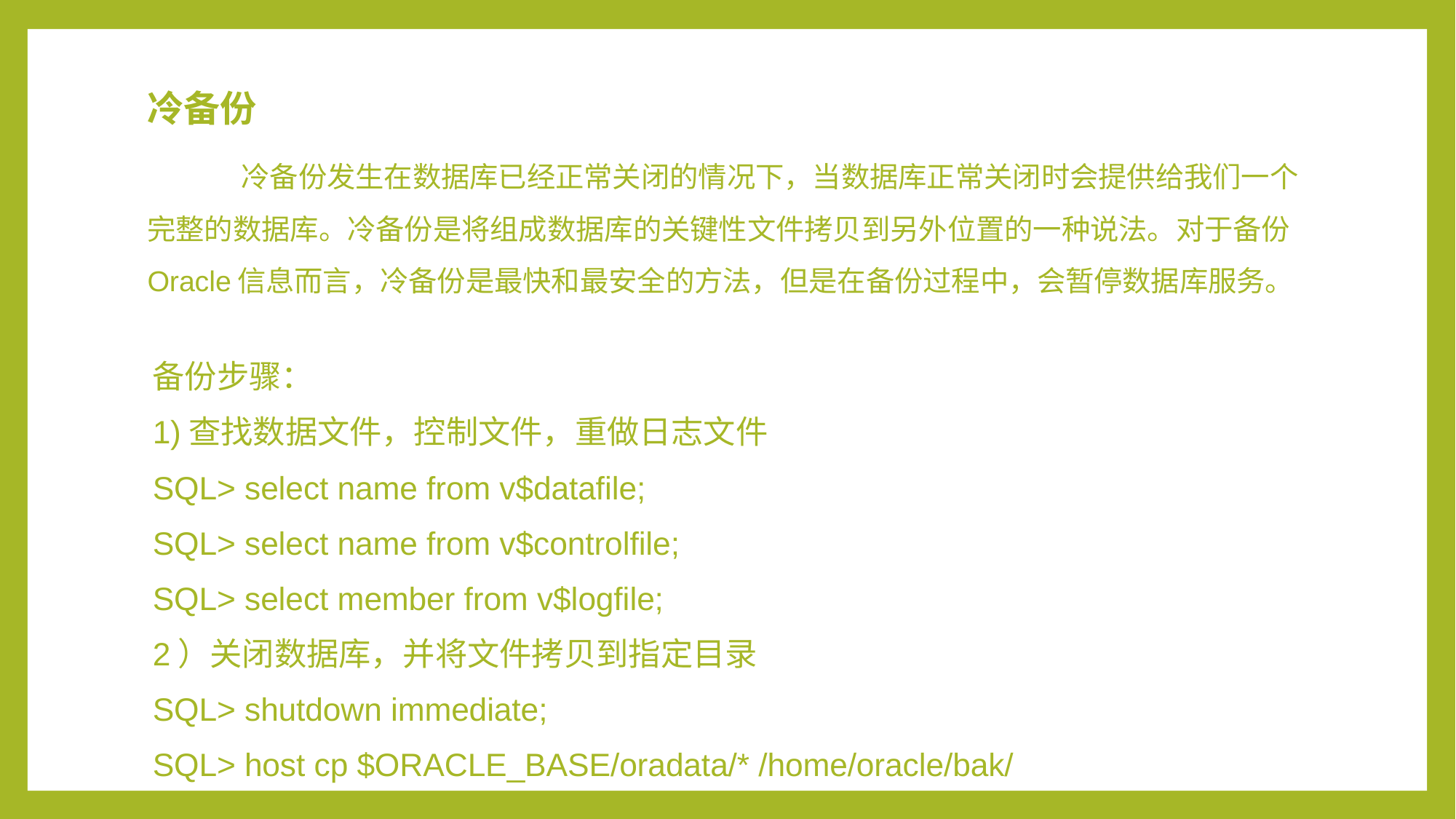

# 冷备份 冷备份发生在数据库已经正常关闭的情况下，当数据库正常关闭时会提供给我们一个完整的数据库。冷备份是将组成数据库的关键性文件拷贝到另外位置的一种说法。对于备份Oracle信息而言，冷备份是最快和最安全的方法，但是在备份过程中，会暂停数据库服务。
备份步骤：
	1)查找数据文件，控制文件，重做日志文件
	SQL> select name from v$datafile;
	SQL> select name from v$controlfile;
	SQL> select member from v$logfile;
	2）关闭数据库，并将文件拷贝到指定目录
	SQL> shutdown immediate;
	SQL> host cp $ORACLE_BASE/oradata/* /home/oracle/bak/